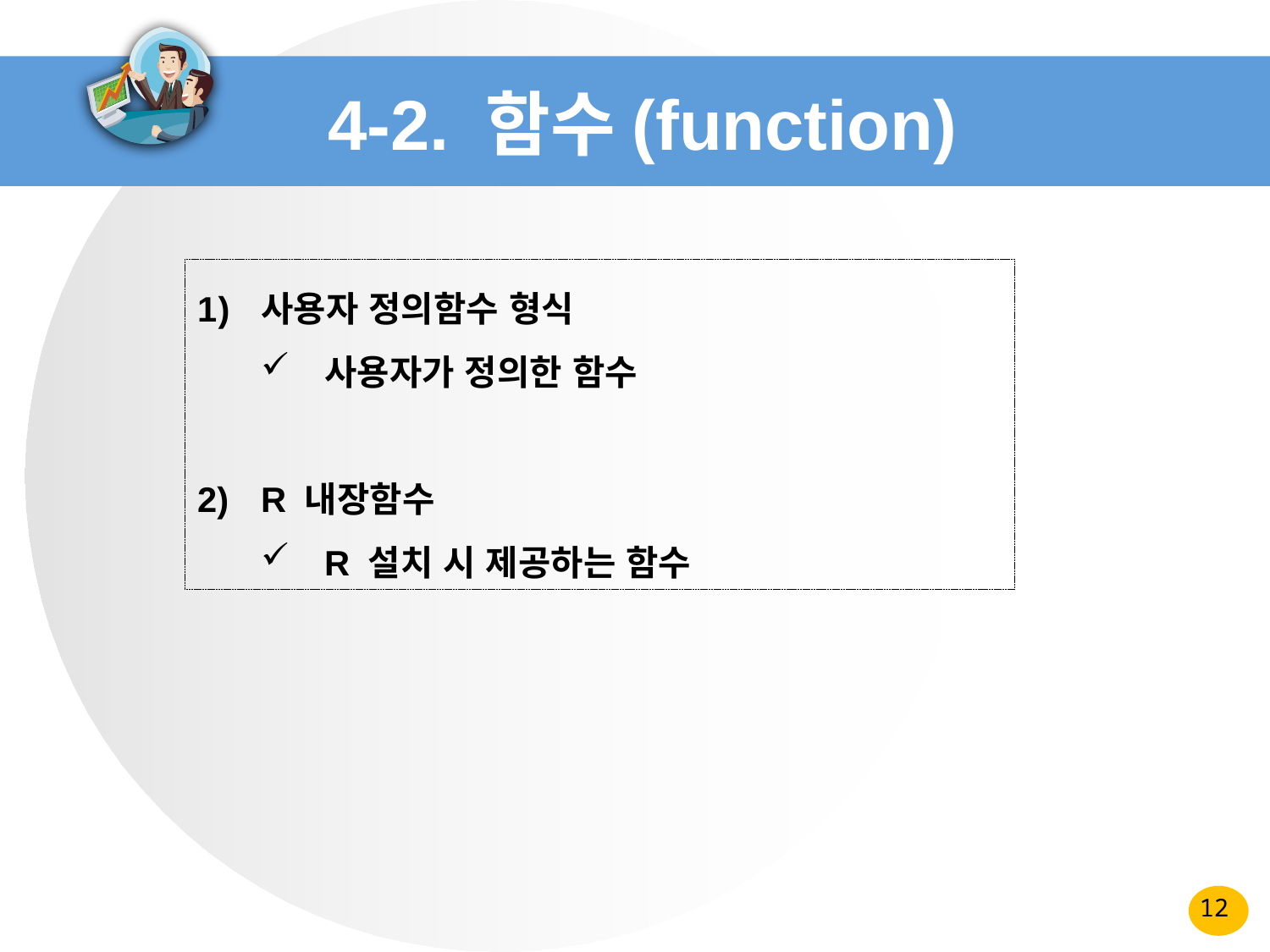

# 4-2. 함수(function)
사용자 정의함수 형식
사용자가 정의한 함수

R 내장함수
R 설치 시 제공하는 함수
12